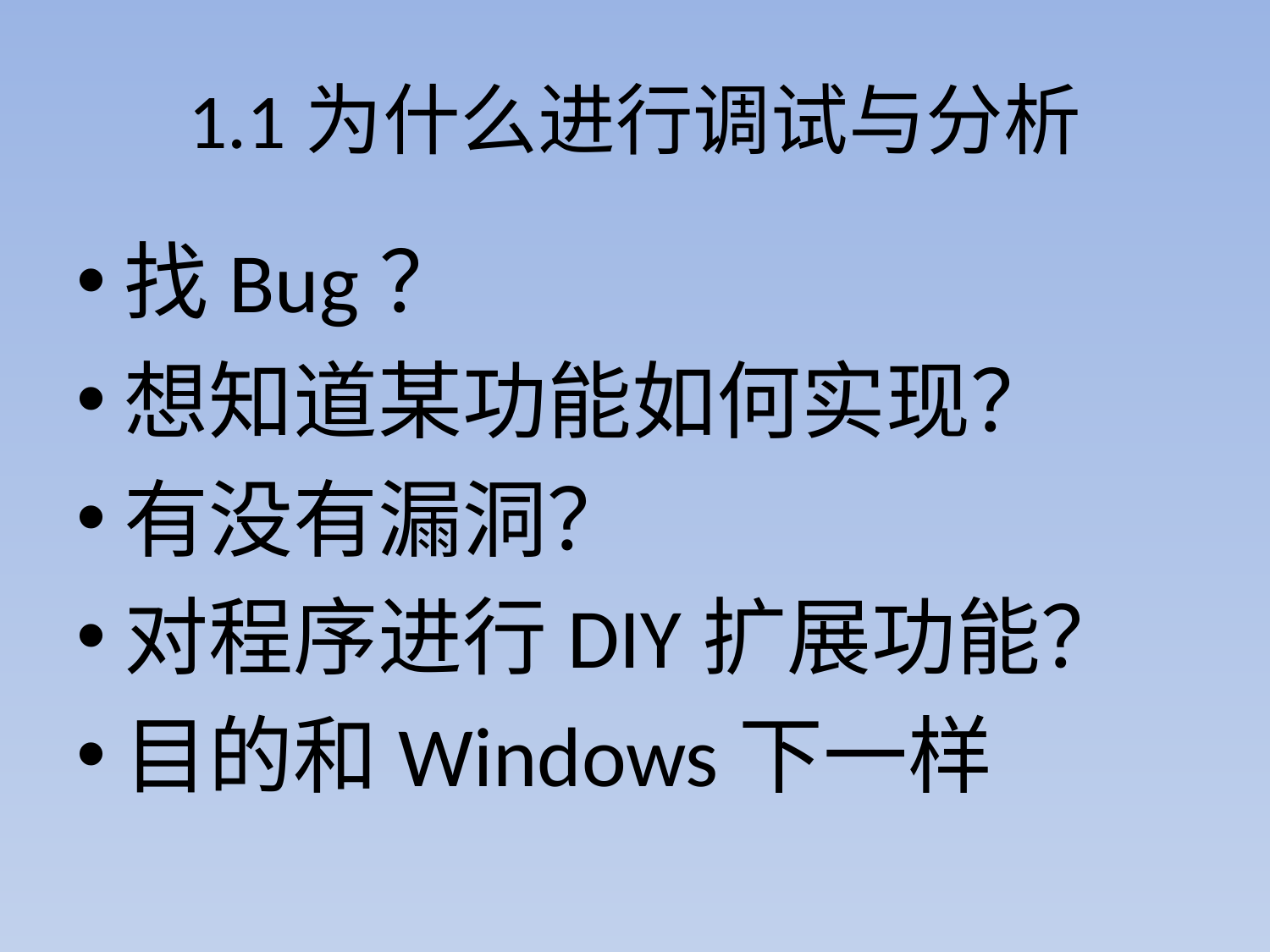

# 1.1为什么进行调试与分析
找Bug？
想知道某功能如何实现？
有没有漏洞？
对程序进行DIY扩展功能？
目的和Windows下一样